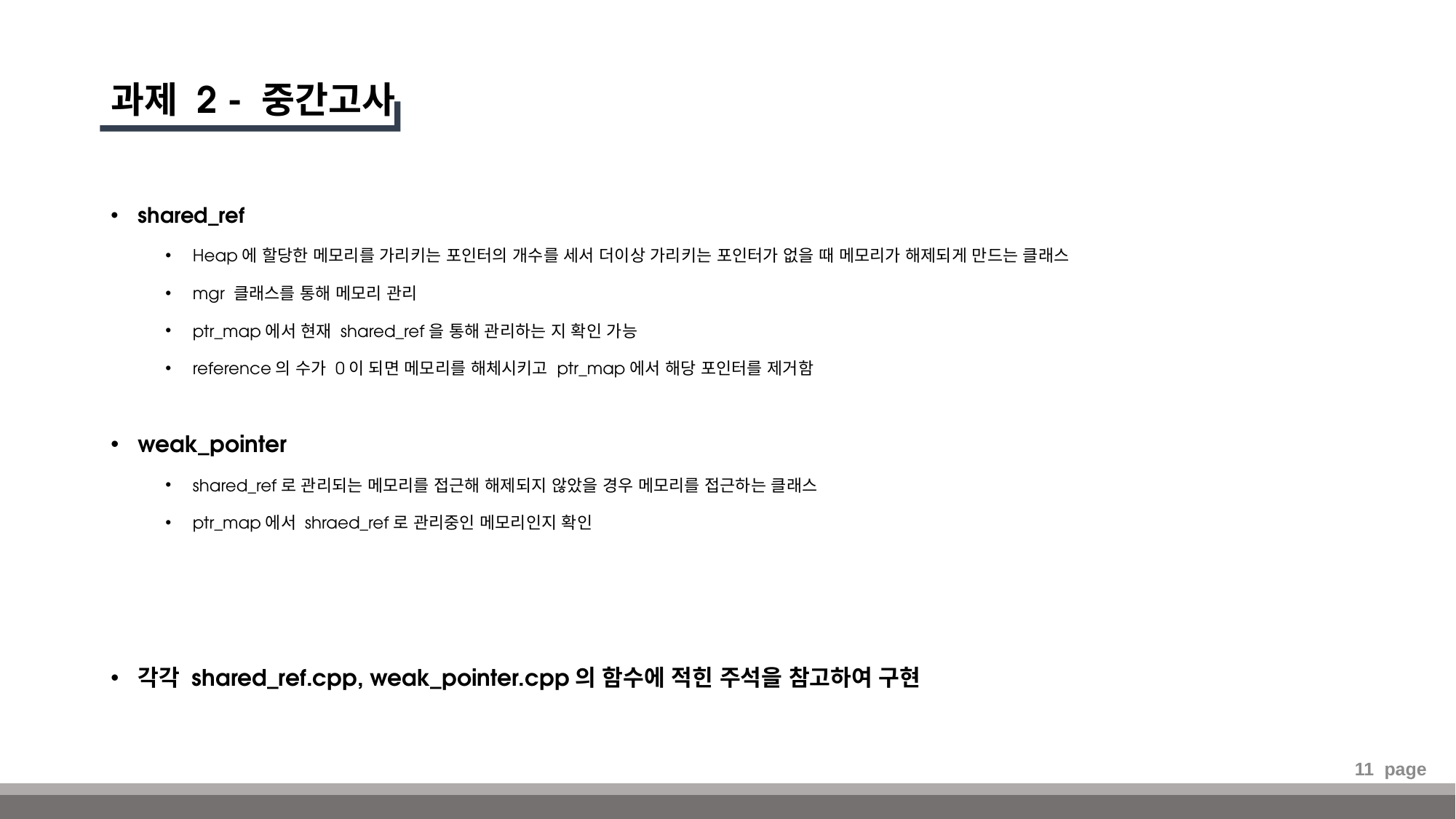

# 과제 2 - 중간고사

shared_ref
Heap에 할당한 메모리를 가리키는 포인터의 개수를 세서 더이상 가리키는 포인터가 없을 때 메모리가 해제되게 만드는 클래스
mgr 클래스를 통해 메모리 관리
ptr_map에서 현재 shared_ref을 통해 관리하는 지 확인 가능
reference의 수가 0이 되면 메모리를 해체시키고 ptr_map에서 해당 포인터를 제거함

weak_pointer
shared_ref로 관리되는 메모리를 접근해 해제되지 않았을 경우 메모리를 접근하는 클래스
ptr_map에서 shraed_ref로 관리중인 메모리인지 확인

각각 shared_ref.cpp, weak_pointer.cpp의 함수에 적힌 주석을 참고하여 구현

11